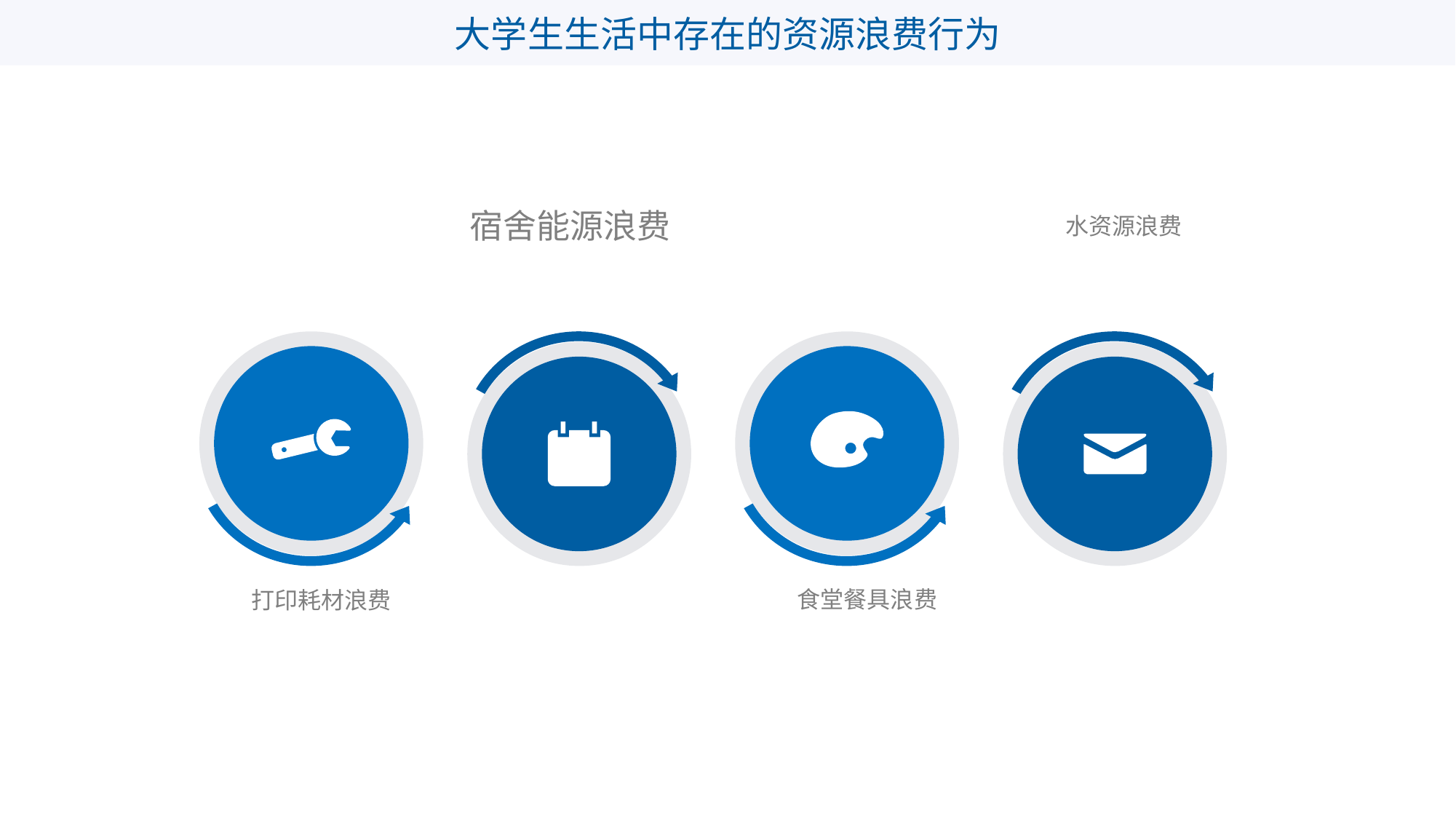

大学生生活中存在的资源浪费行为
宿舍能源浪费

水资源浪费

打印耗材浪费

食堂餐具浪费